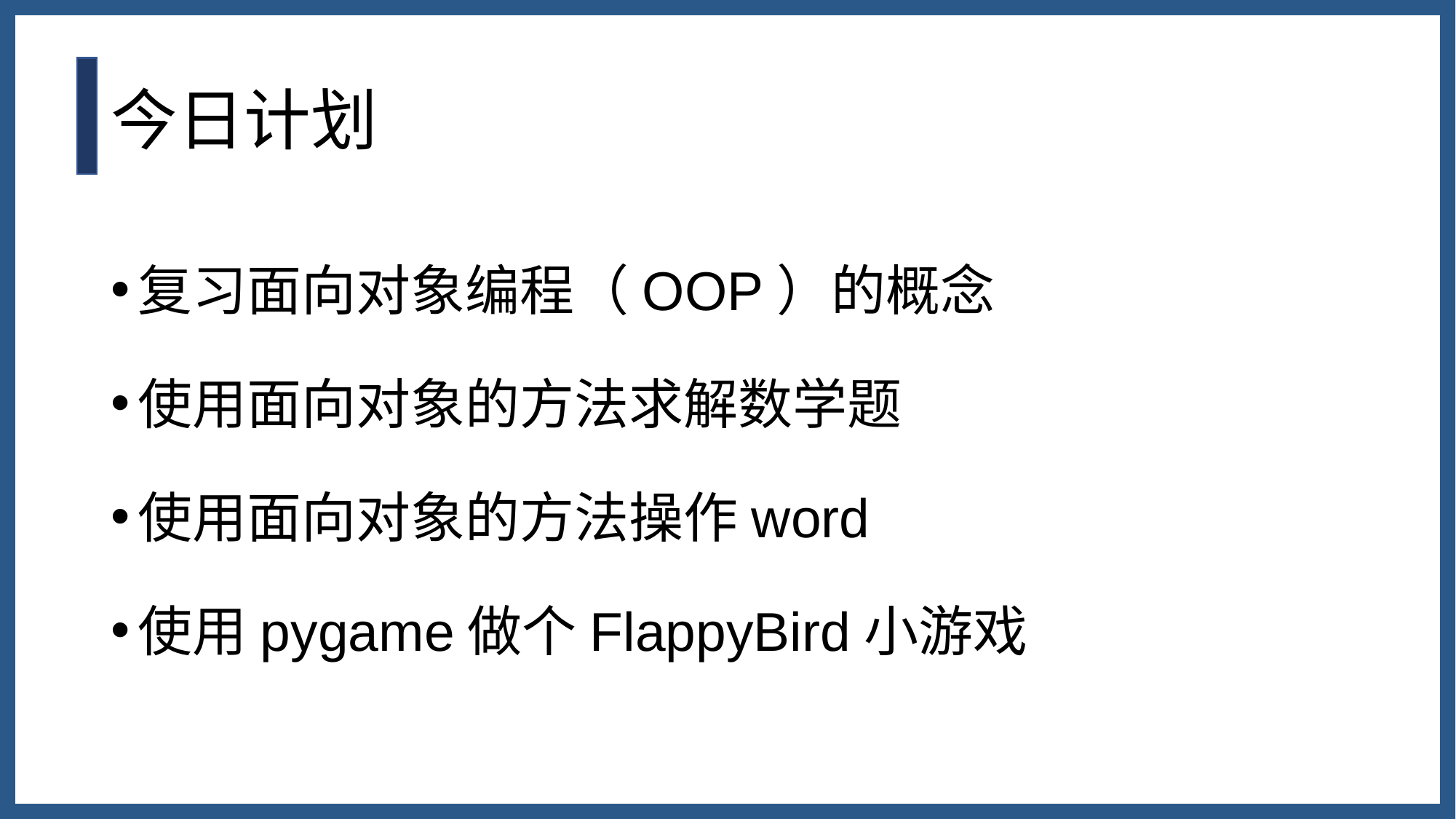

# 今日计划
复习面向对象编程（OOP）的概念
使用面向对象的方法求解数学题
使用面向对象的方法操作word
使用pygame做个FlappyBird小游戏